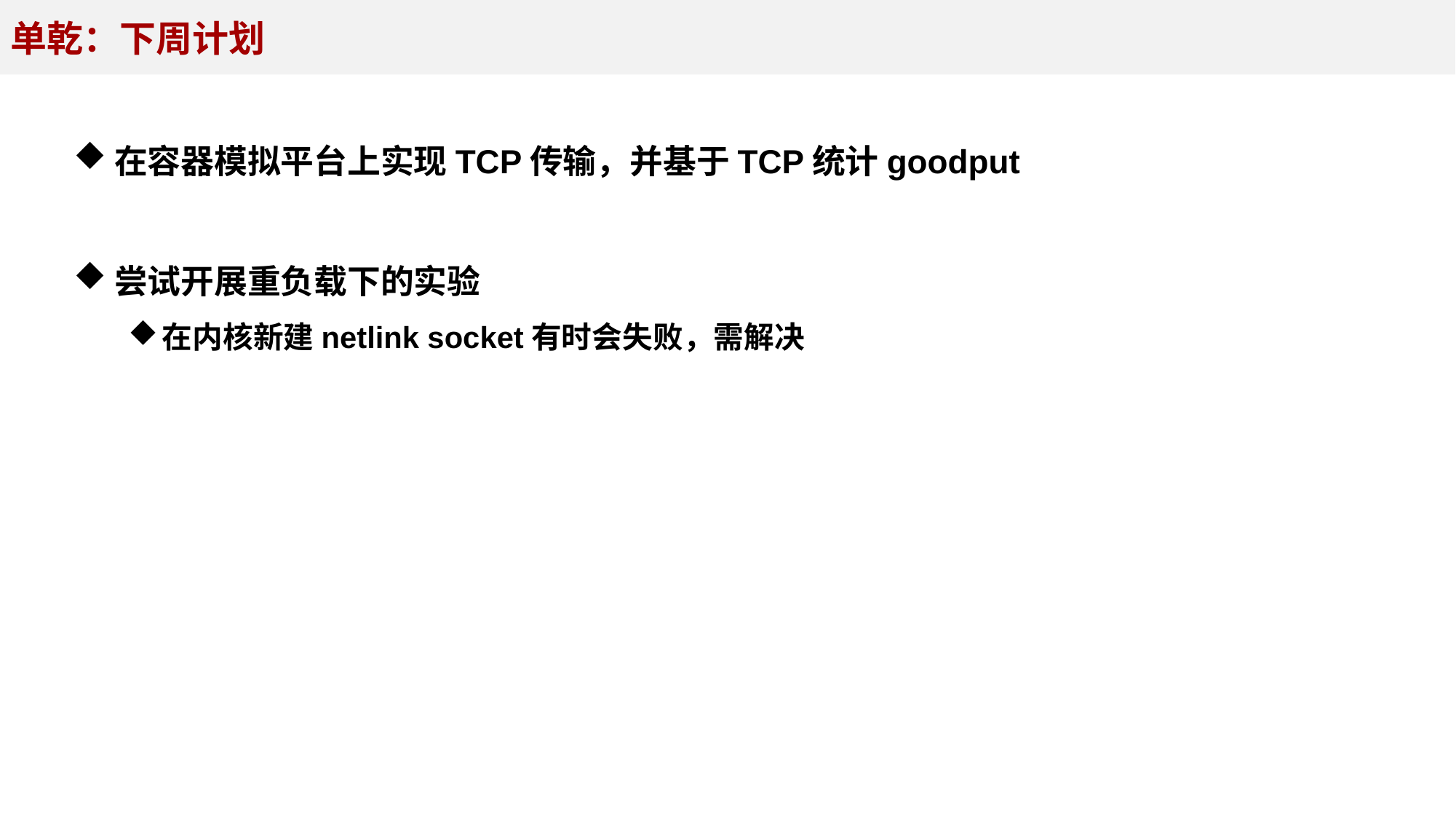

单乾：下周计划

在容器模拟平台上实现TCP传输，并基于TCP统计goodput

尝试开展重负载下的实验
在内核新建netlink socket有时会失败，需解决